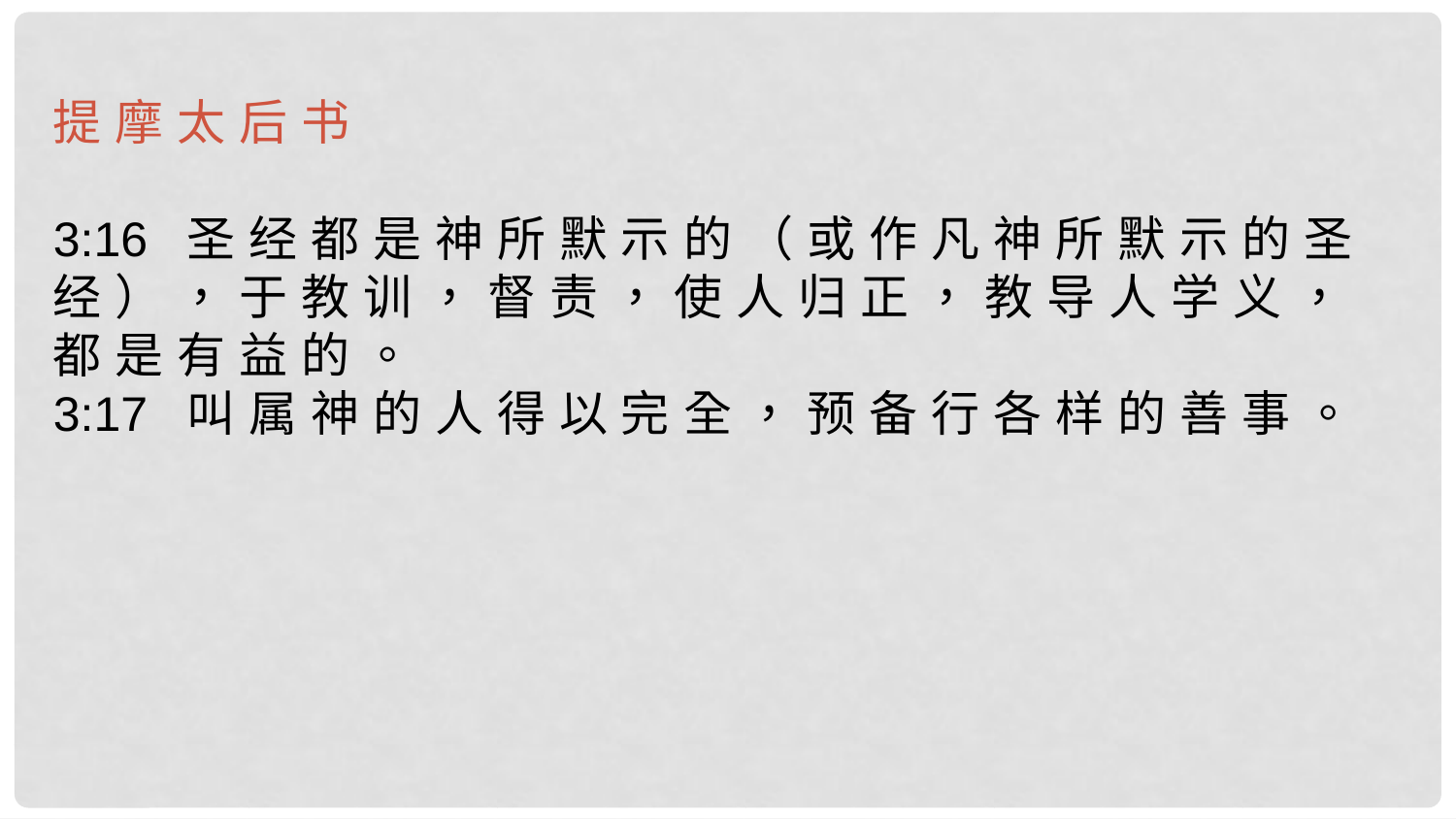

提 摩 太 后 书

3:16  圣 经 都 是 神 所 默 示 的 （ 或 作 凡 神 所 默 示 的 圣 经 ） ， 于 教 训 ， 督 责 ， 使 人 归 正 ， 教 导 人 学 义 ， 都 是 有 益 的 。
3:17  叫 属 神 的 人 得 以 完 全 ， 预 备 行 各 样 的 善 事 。